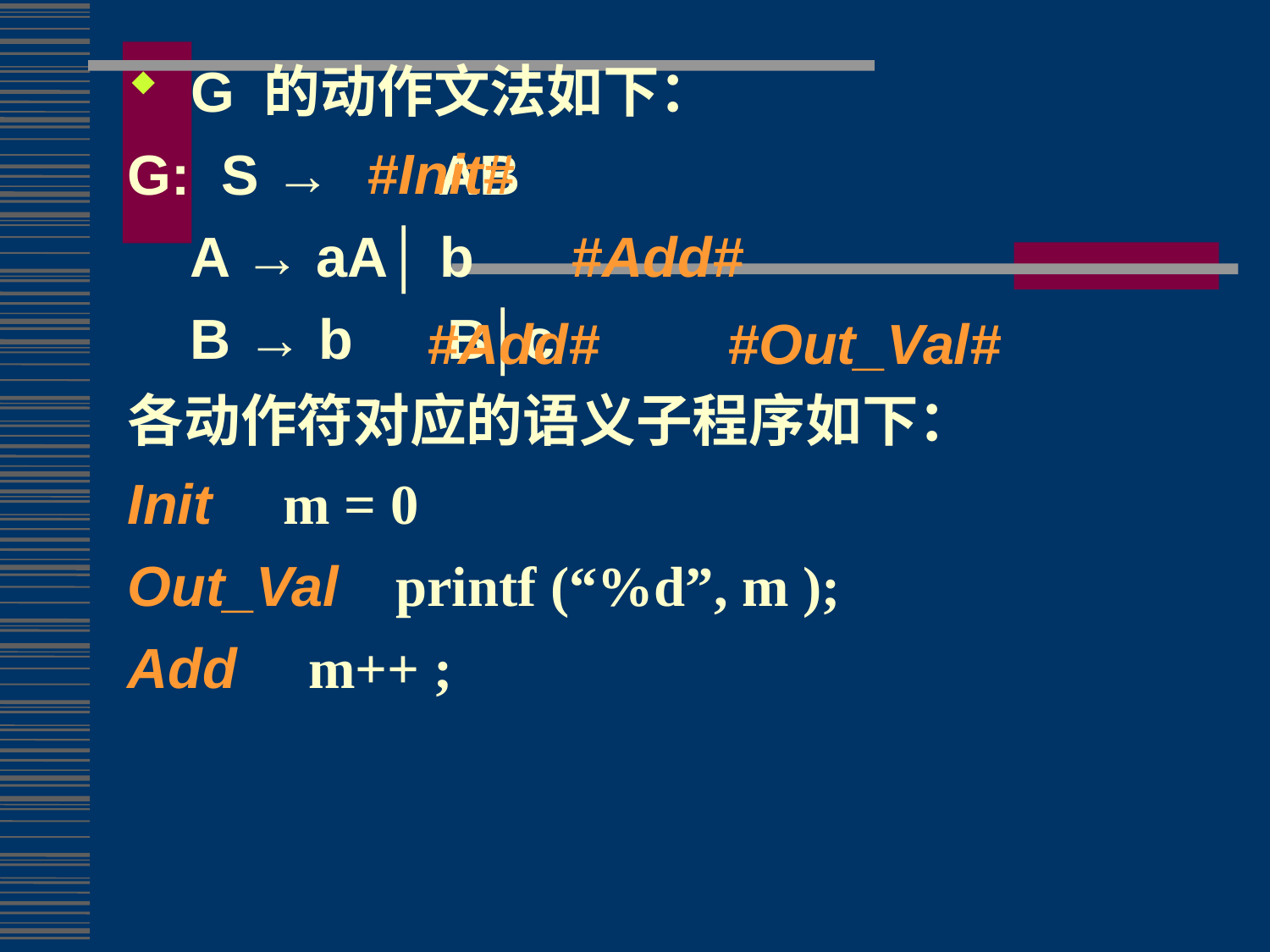

G 的动作文法如下：
G:  S →       AB
    A → aA│ b
    B → b      B│c
各动作符对应的语义子程序如下：
Init     m = 0
Out_Val    printf (“%d”, m );
Add     m++ ;
#Init#
#Add#
#Add#
#Out_Val#